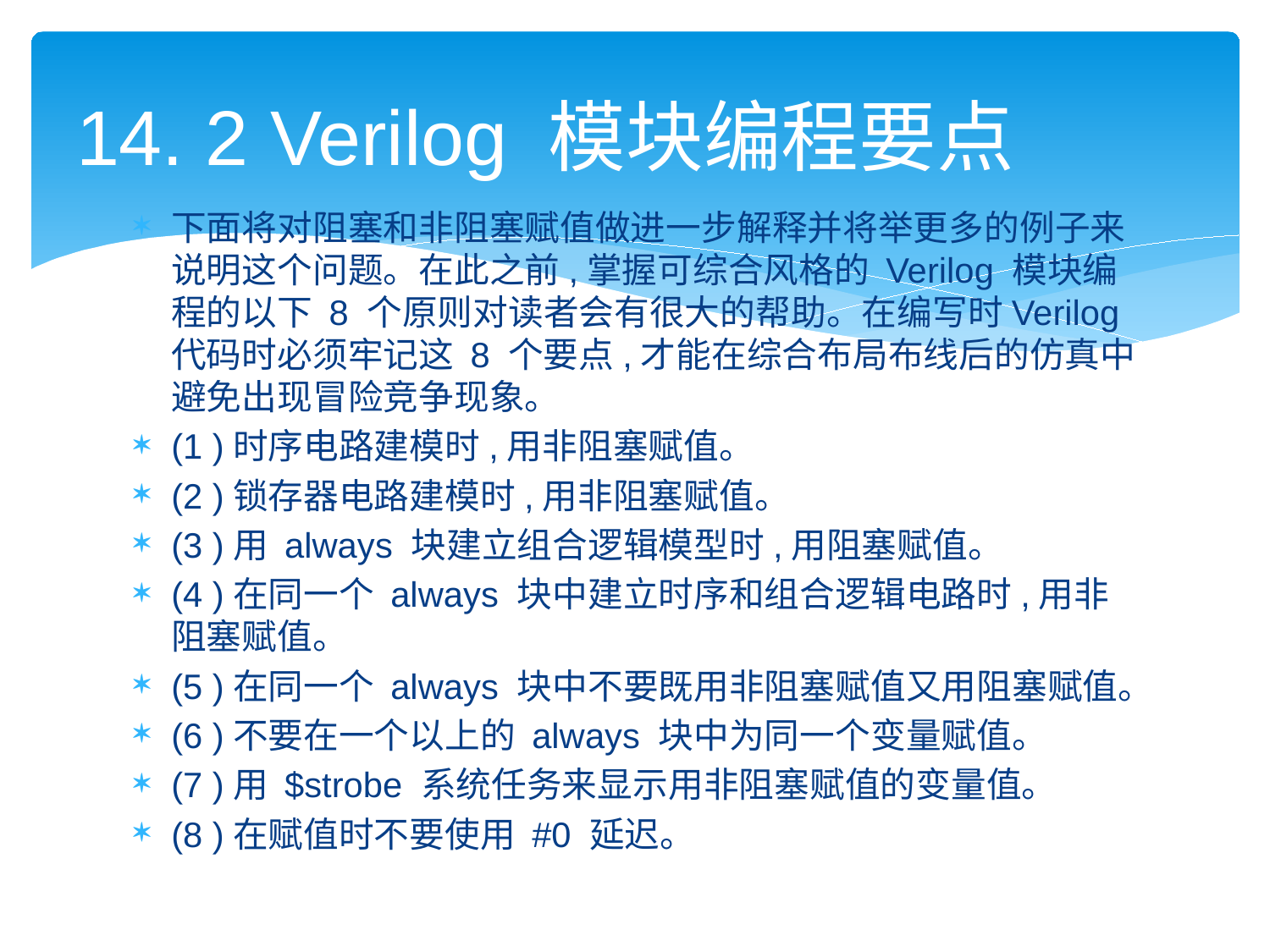

# 14. 2 Verilog 模块编程要点
下面将对阻塞和非阻塞赋值做进一步解释并将举更多的例子来说明这个问题。在此之前,掌握可综合风格的 Verilog 模块编程的以下 8 个原则对读者会有很大的帮助。在编写时Verilog 代码时必须牢记这 8 个要点,才能在综合布局布线后的仿真中避免出现冒险竞争现象。
(1 )时序电路建模时,用非阻塞赋值。
(2 )锁存器电路建模时,用非阻塞赋值。
(3 )用 always 块建立组合逻辑模型时,用阻塞赋值。
(4 )在同一个 always 块中建立时序和组合逻辑电路时,用非阻塞赋值。
(5 )在同一个 always 块中不要既用非阻塞赋值又用阻塞赋值。
(6 )不要在一个以上的 always 块中为同一个变量赋值。
(7 )用 $strobe 系统任务来显示用非阻塞赋值的变量值。
(8 )在赋值时不要使用 #0 延迟。